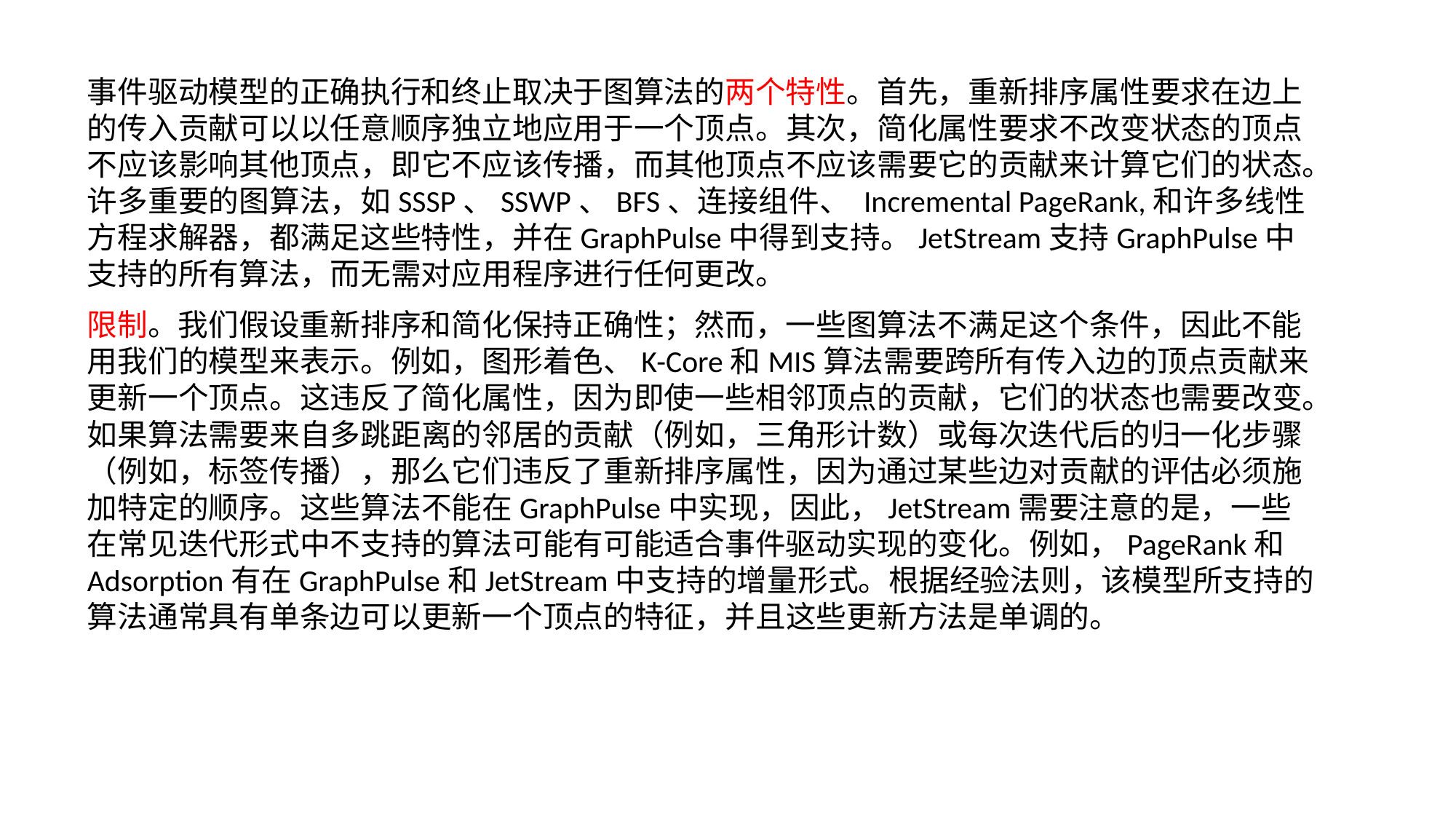

事件驱动模型的正确执行和终止取决于图算法的两个特性。首先，重新排序属性要求在边上的传入贡献可以以任意顺序独立地应用于一个顶点。其次，简化属性要求不改变状态的顶点不应该影响其他顶点，即它不应该传播，而其他顶点不应该需要它的贡献来计算它们的状态。许多重要的图算法，如SSSP、SSWP、BFS、连接组件、 Incremental PageRank,和许多线性方程求解器，都满足这些特性，并在GraphPulse中得到支持。JetStream支持GraphPulse中支持的所有算法，而无需对应用程序进行任何更改。
限制。我们假设重新排序和简化保持正确性；然而，一些图算法不满足这个条件，因此不能用我们的模型来表示。例如，图形着色、K-Core和MIS算法需要跨所有传入边的顶点贡献来更新一个顶点。这违反了简化属性，因为即使一些相邻顶点的贡献，它们的状态也需要改变。如果算法需要来自多跳距离的邻居的贡献（例如，三角形计数）或每次迭代后的归一化步骤（例如，标签传播），那么它们违反了重新排序属性，因为通过某些边对贡献的评估必须施加特定的顺序。这些算法不能在GraphPulse中实现，因此，JetStream需要注意的是，一些在常见迭代形式中不支持的算法可能有可能适合事件驱动实现的变化。例如，PageRank和Adsorption有在GraphPulse和JetStream中支持的增量形式。根据经验法则，该模型所支持的算法通常具有单条边可以更新一个顶点的特征，并且这些更新方法是单调的。